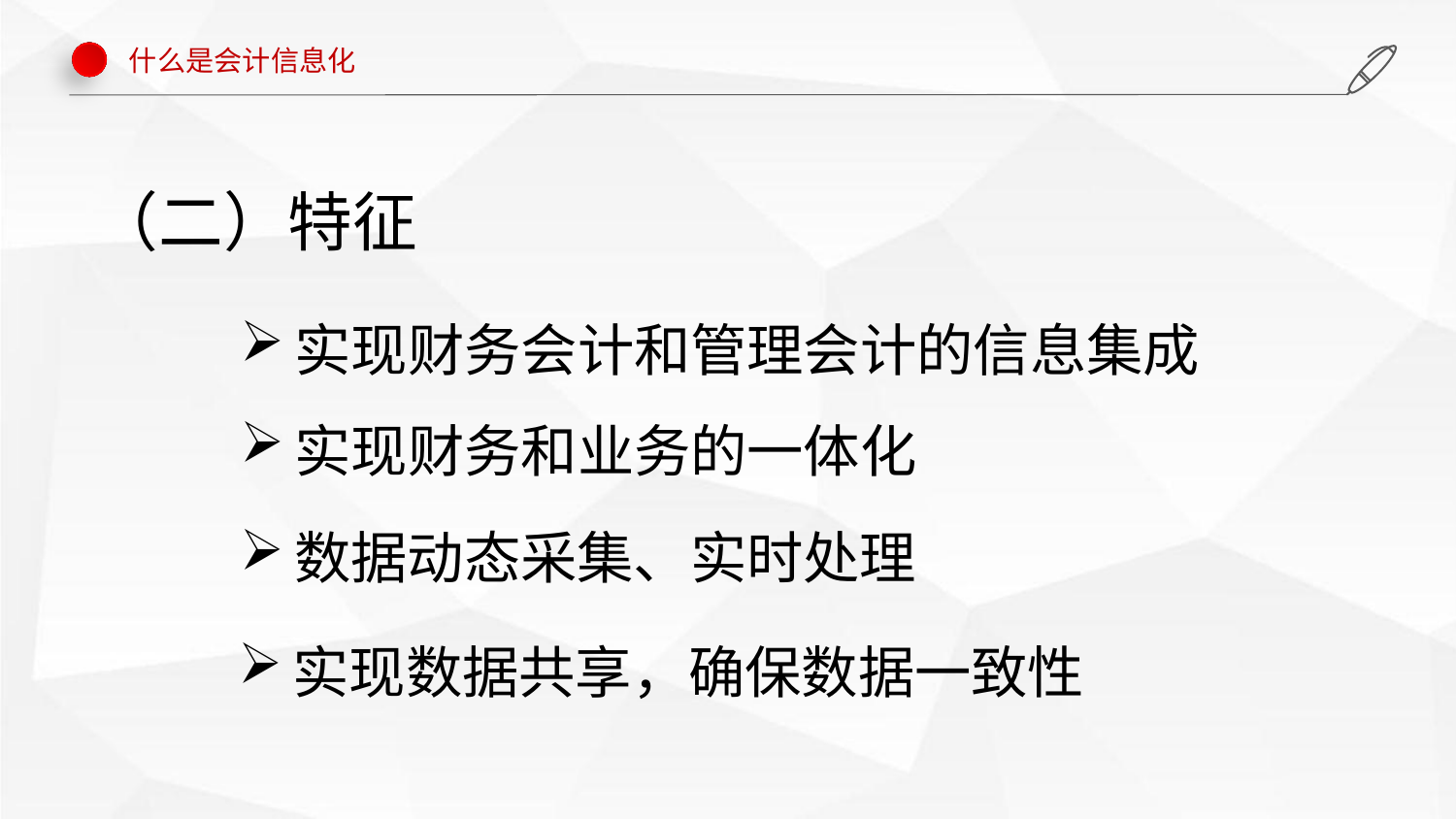

什么是会计信息化

（二）特征
实现财务会计和管理会计的信息集成
实现财务和业务的一体化
数据动态采集、实时处理
实现数据共享，确保数据一致性